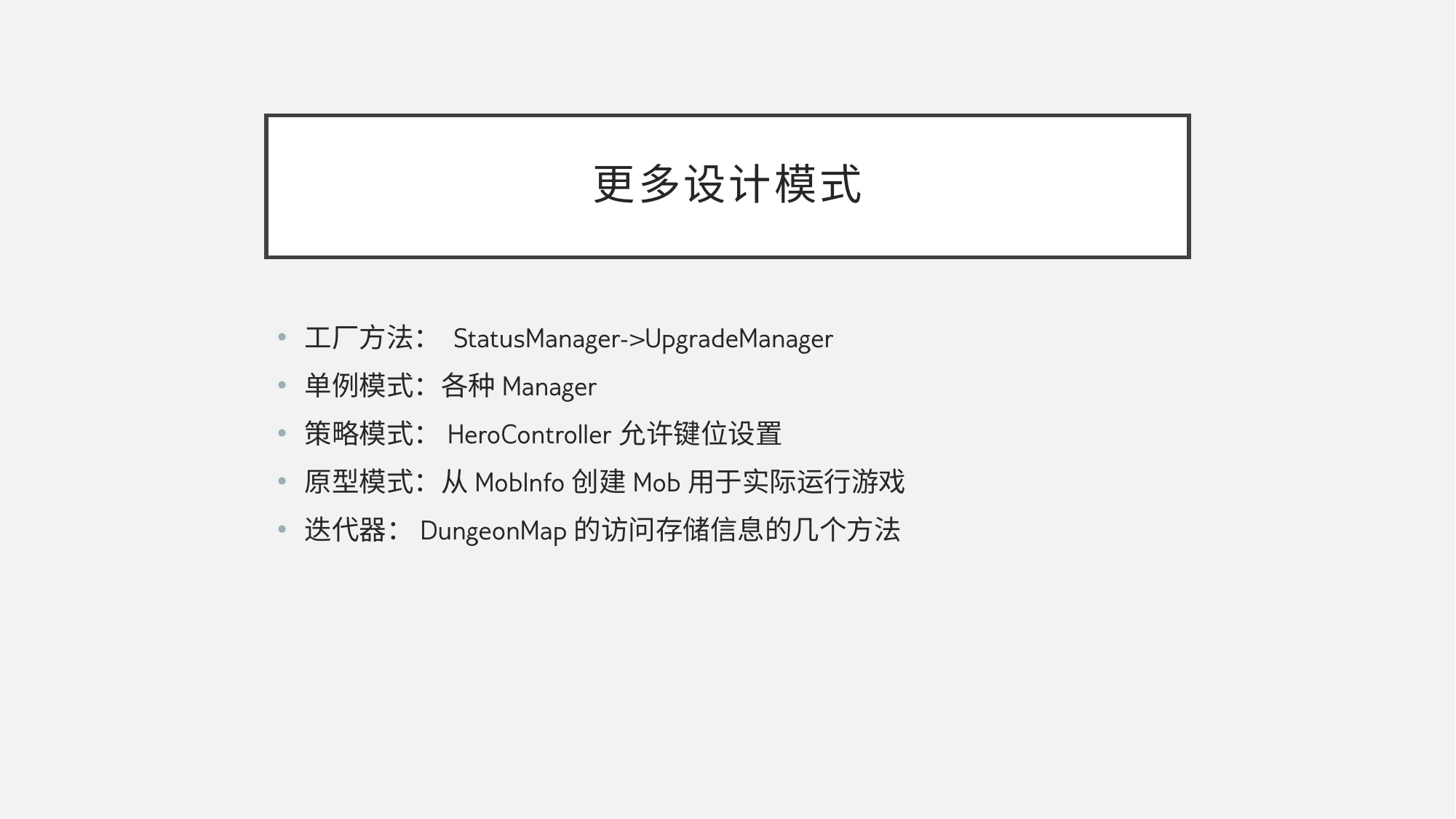

# 更多设计模式
工厂方法： StatusManager->UpgradeManager
单例模式：各种Manager
策略模式：HeroController允许键位设置
原型模式：从MobInfo创建Mob用于实际运行游戏
迭代器：DungeonMap的访问存储信息的几个方法